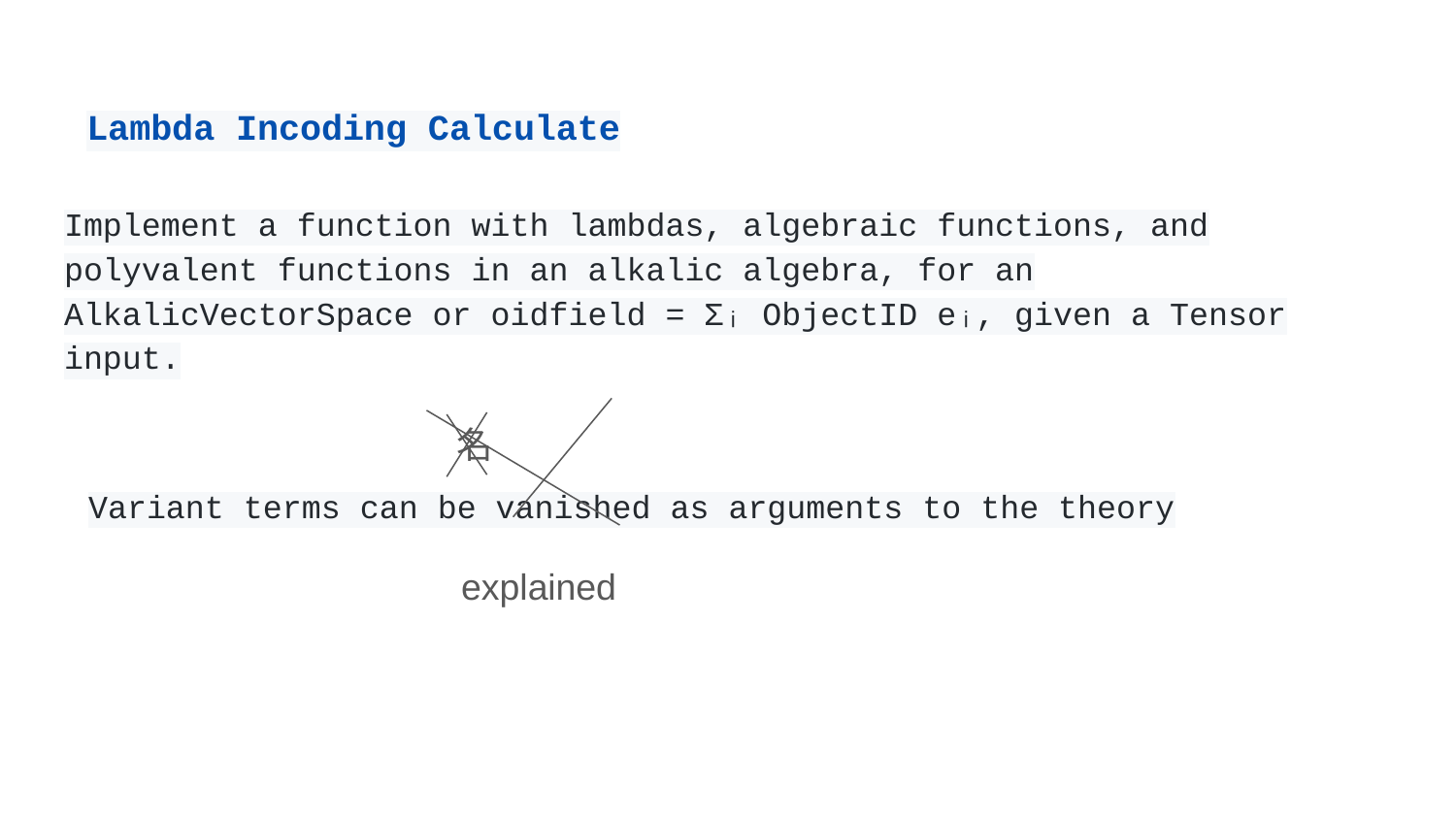

# Lambda Incoding Calculate
Implement a function with lambdas, algebraic functions, and polyvalent functions in an alkalic algebra, for an AlkalicVectorSpace or oidfield = Σᵢ ObjectID eᵢ, given a Tensor input.

Variant terms can be vanished as arguments to the theory

名
explained